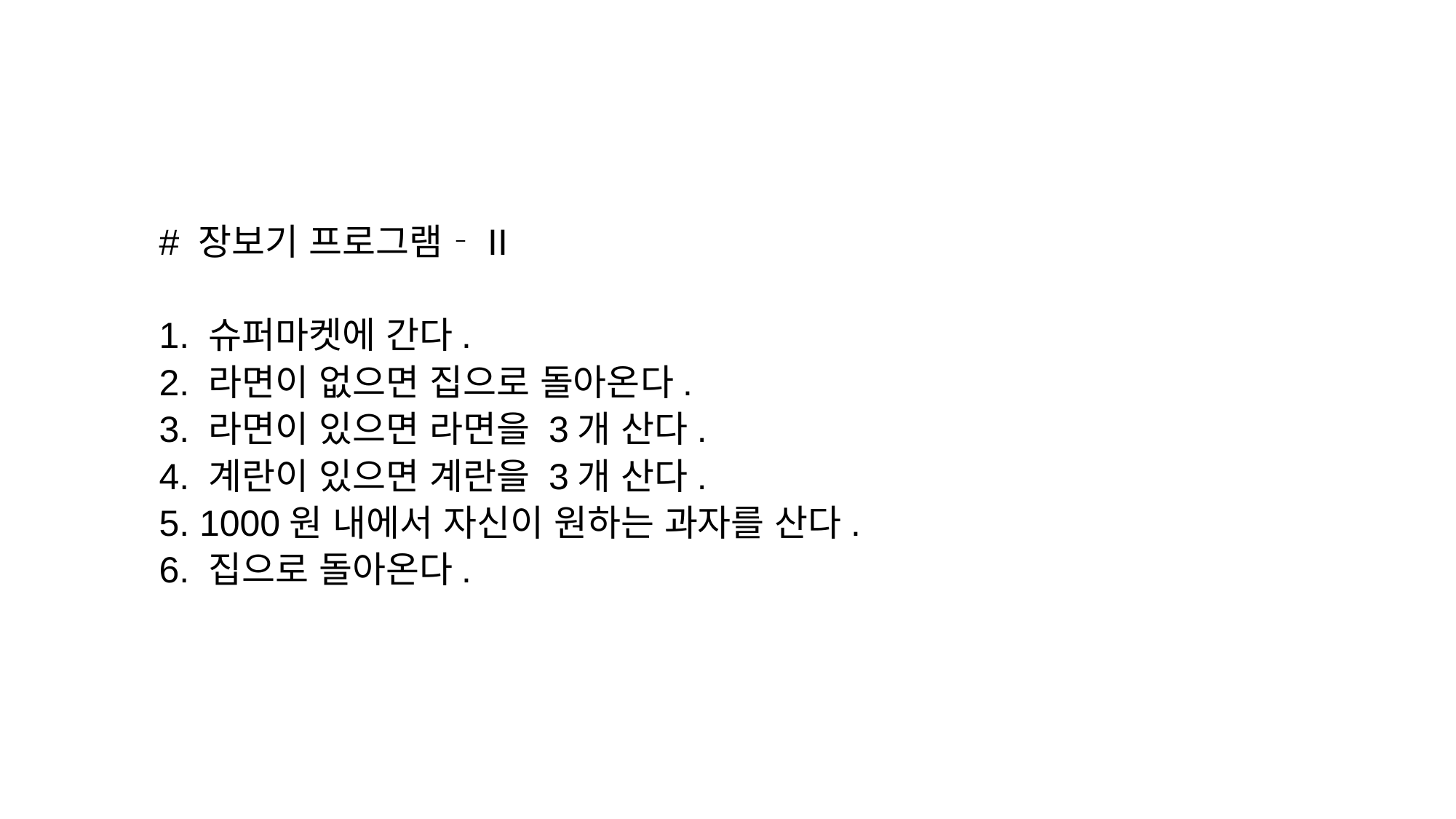

#
# 장보기 프로그램‐II

1. 슈퍼마켓에 간다.
2. 라면이 없으면 집으로 돌아온다.
3. 라면이 있으면 라면을 3개 산다.
4. 계란이 있으면 계란을 3개 산다.
5. 1000원 내에서 자신이 원하는 과자를 산다.
6. 집으로 돌아온다.